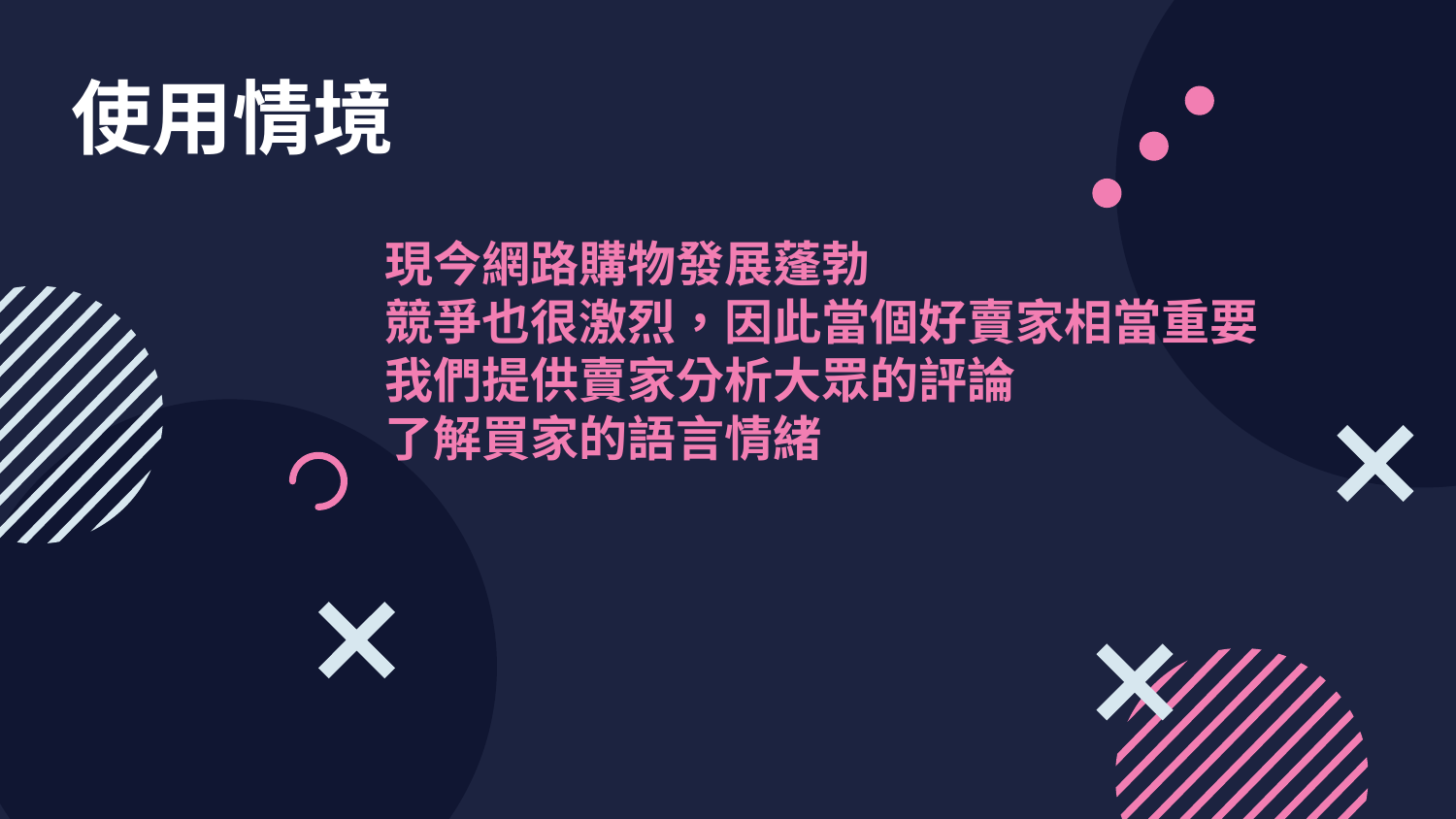

# 使用情境

現今網路購物發展蓬勃
競爭也很激烈，因此當個好賣家相當重要
我們提供賣家分析大眾的評論
了解買家的語言情緒